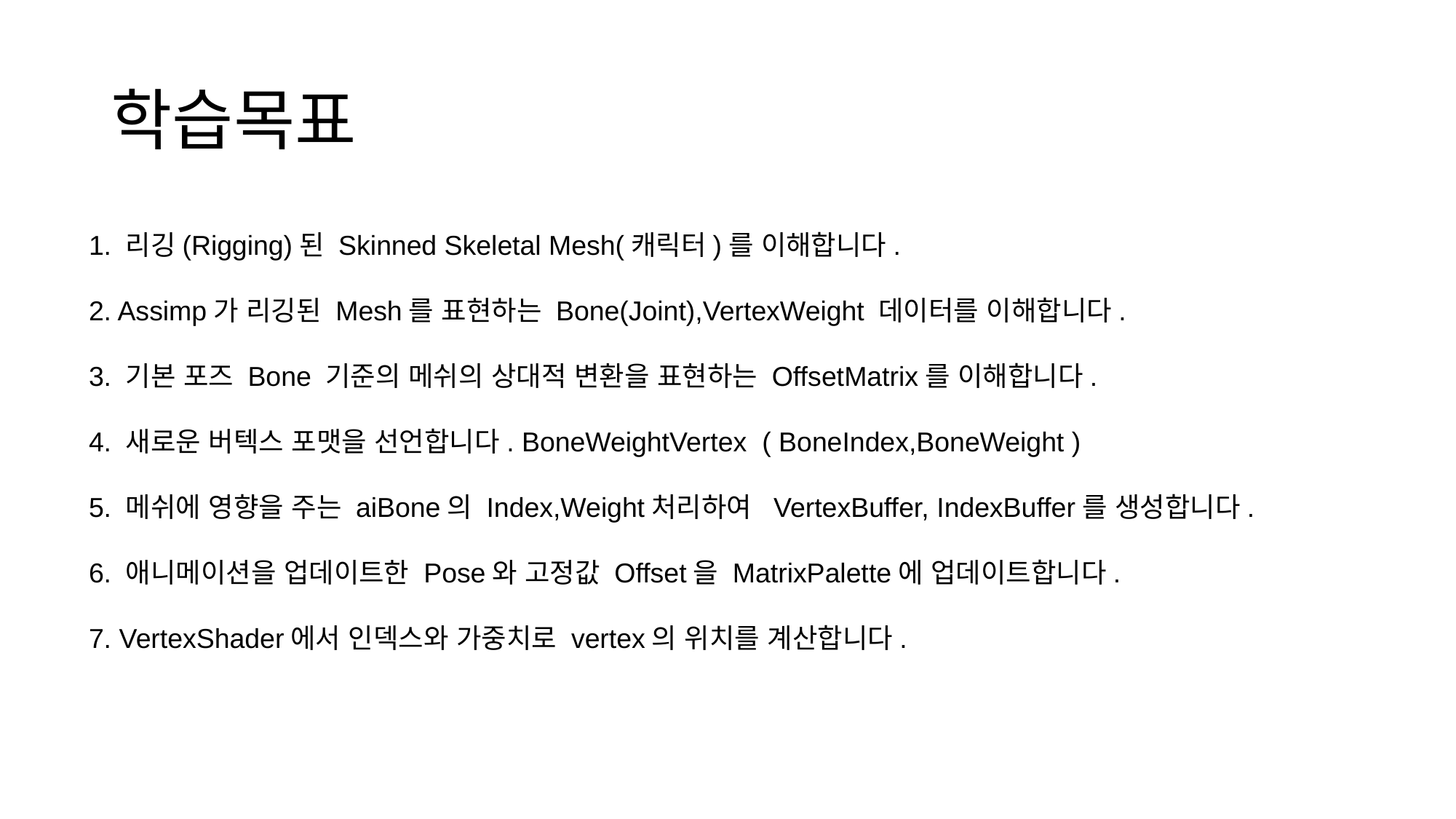

# 학습목표
1. 리깅(Rigging)된 Skinned Skeletal Mesh(캐릭터)를 이해합니다.

2. Assimp가 리깅된 Mesh를 표현하는 Bone(Joint),VertexWeight 데이터를 이해합니다.

3. 기본 포즈 Bone 기준의 메쉬의 상대적 변환을 표현하는 OffsetMatrix를 이해합니다.

4. 새로운 버텍스 포맷을 선언합니다. BoneWeightVertex  ( BoneIndex,BoneWeight )

5. 메쉬에 영향을 주는 aiBone의 Index,Weight처리하여  VertexBuffer, IndexBuffer를 생성합니다.

6. 애니메이션을 업데이트한 Pose와 고정값 Offset을 MatrixPalette에 업데이트합니다.

7. VertexShader에서 인덱스와 가중치로 vertex의 위치를 계산합니다.